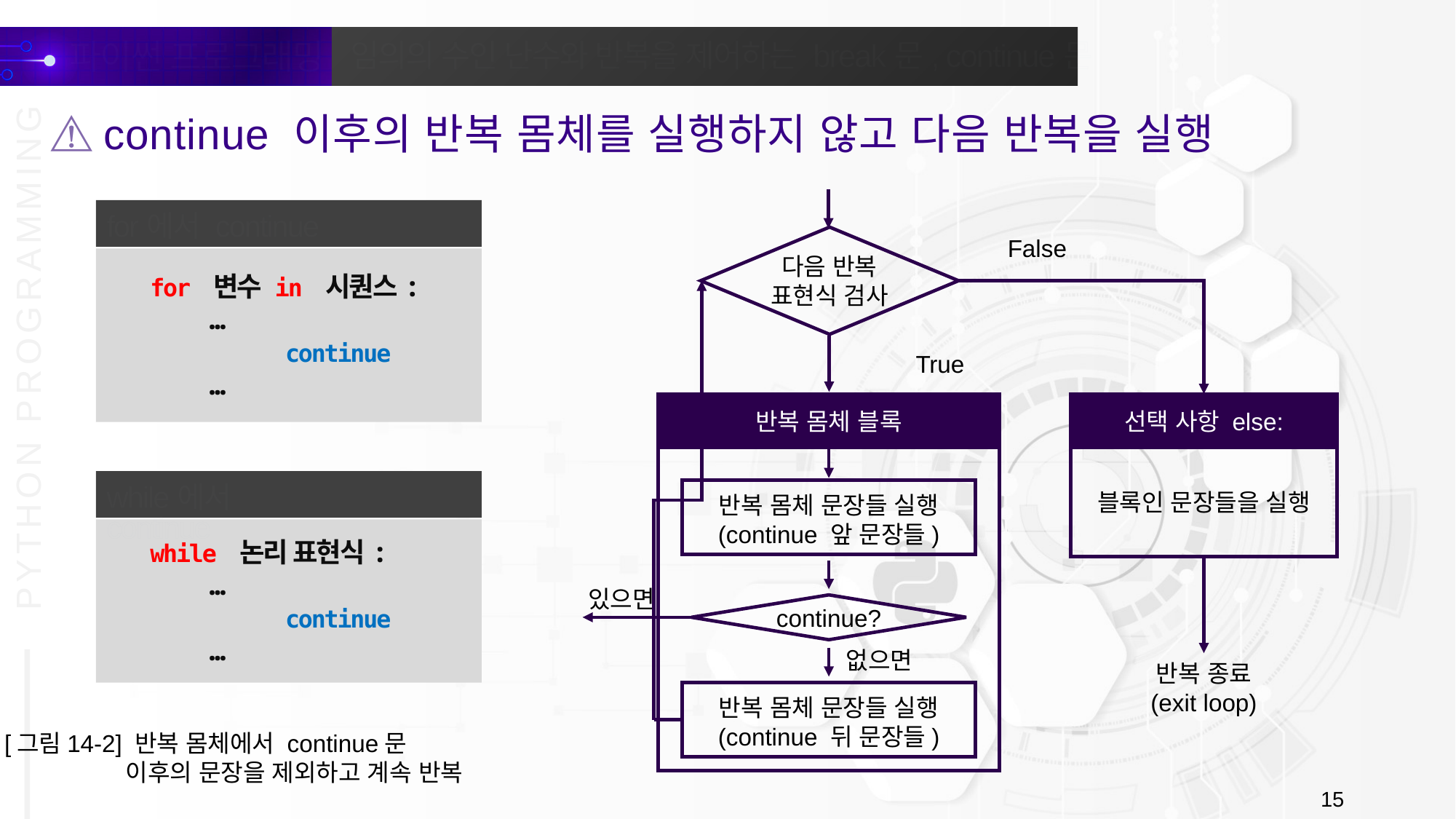

continue 이후의 반복 몸체를 실행하지 않고 다음 반복을 실행

for에서 continue
다음 반복
표현식 검사
False
for 변수 in 시퀀스:
    …
         continue
    …
True
반복 몸체 블록
선택 사항 else:

while에서 continue

블록인 문장들을 실행
반복 몸체 문장들 실행
(continue 앞 문장들)
while 논리 표현식:
    …
         continue
    …
있으면
continue?
없으면
반복 종료
(exit loop)

반복 몸체 문장들 실행
(continue 뒤 문장들)
[그림14-2] 반복 몸체에서 continue문
이후의 문장을 제외하고 계속 반복
15